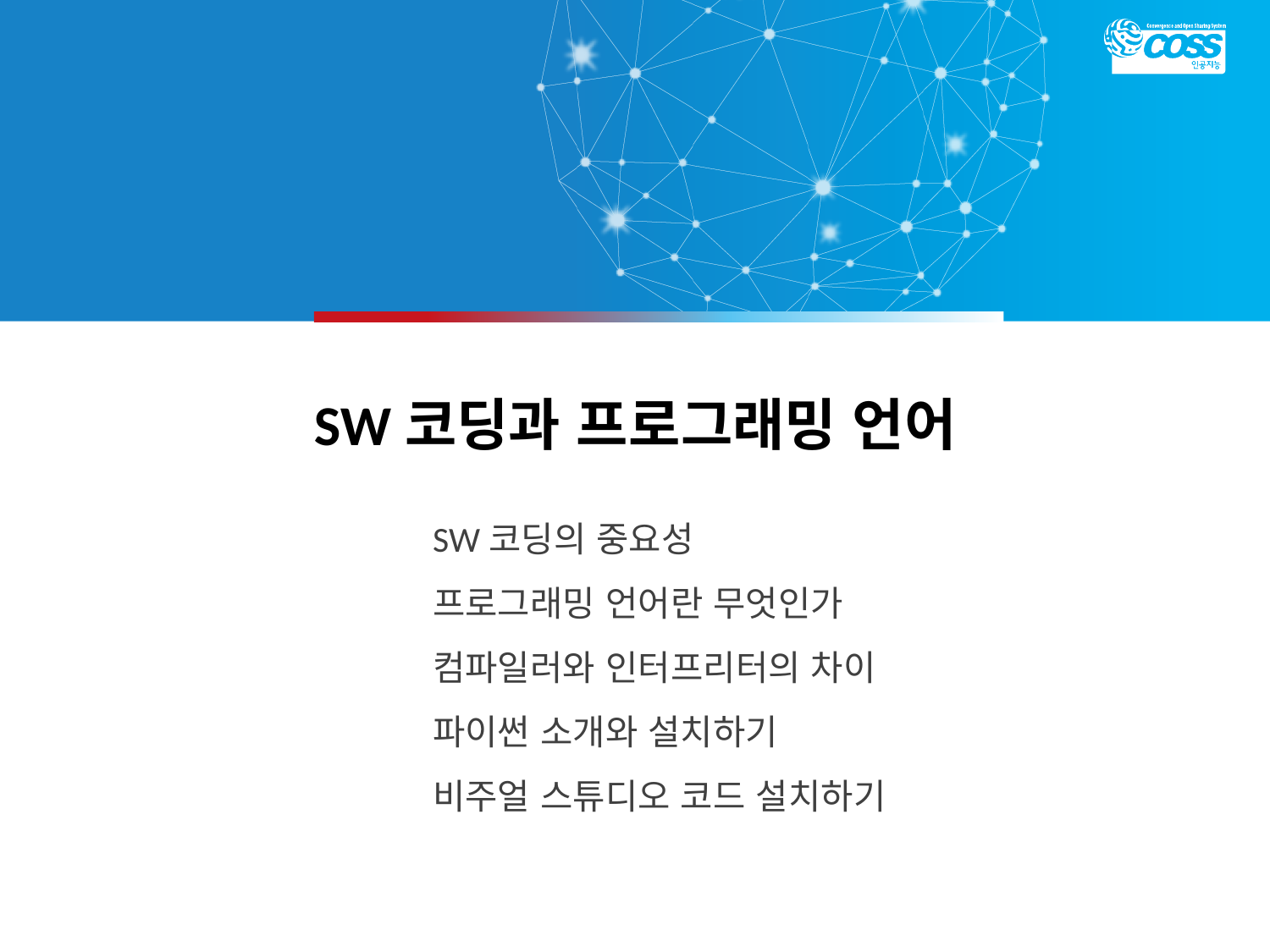

# SW코딩과 프로그래밍 언어
SW코딩의 중요성
프로그래밍 언어란 무엇인가
컴파일러와 인터프리터의 차이
파이썬 소개와 설치하기
비주얼 스튜디오 코드 설치하기